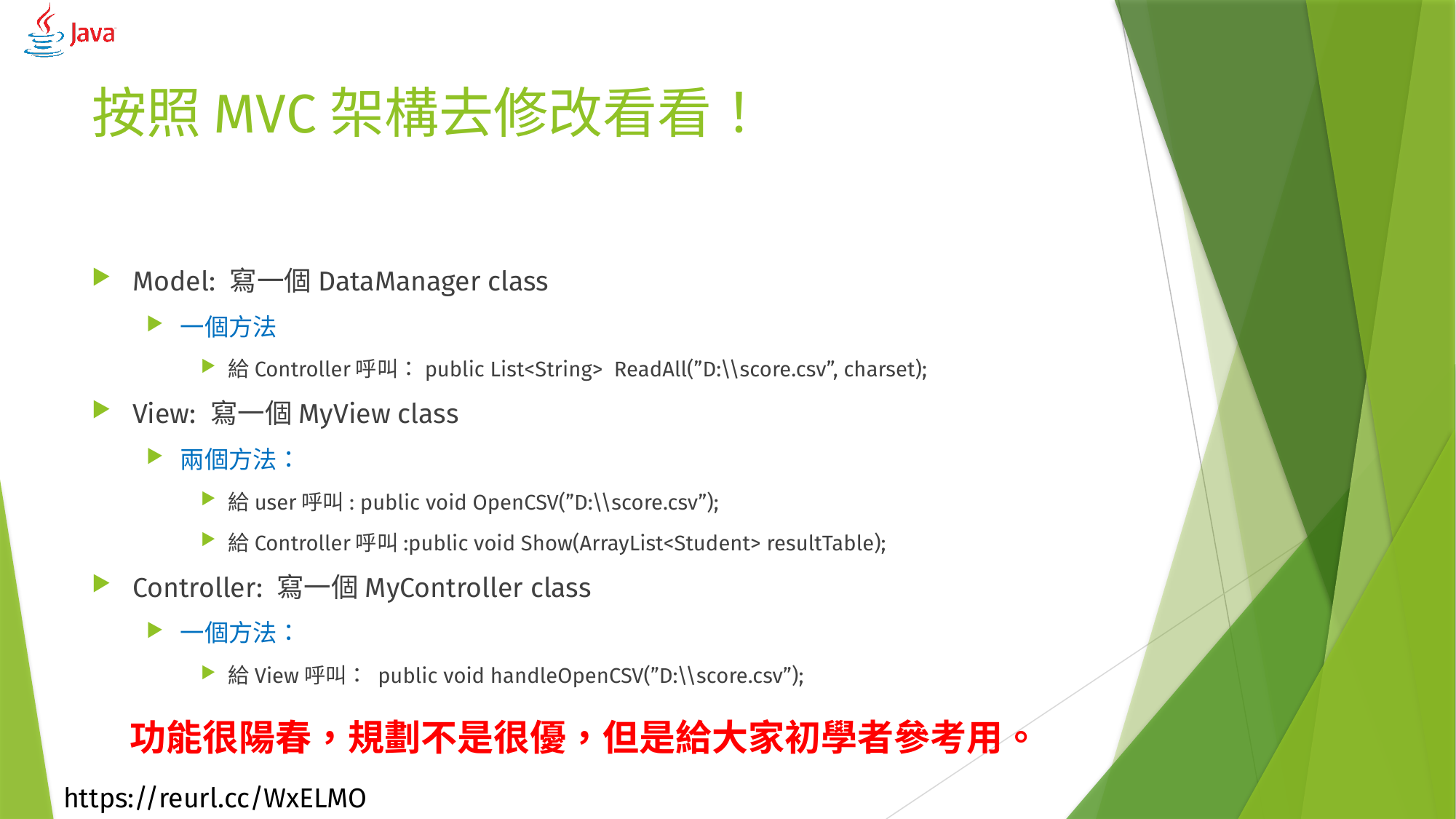

# 按照MVC架構去修改看看！
Model: 寫一個DataManager class
一個方法
給Controller呼叫：public List<String>  ReadAll(”D:\\score.csv”, charset);
View: 寫一個MyView class
兩個方法：
給user呼叫: public void OpenCSV(”D:\\score.csv”);
給Controller呼叫:public void Show(ArrayList<Student> resultTable);
Controller: 寫一個MyController class
一個方法：
給View呼叫： public void handleOpenCSV(”D:\\score.csv”);
功能很陽春，規劃不是很優，但是給大家初學者參考用。